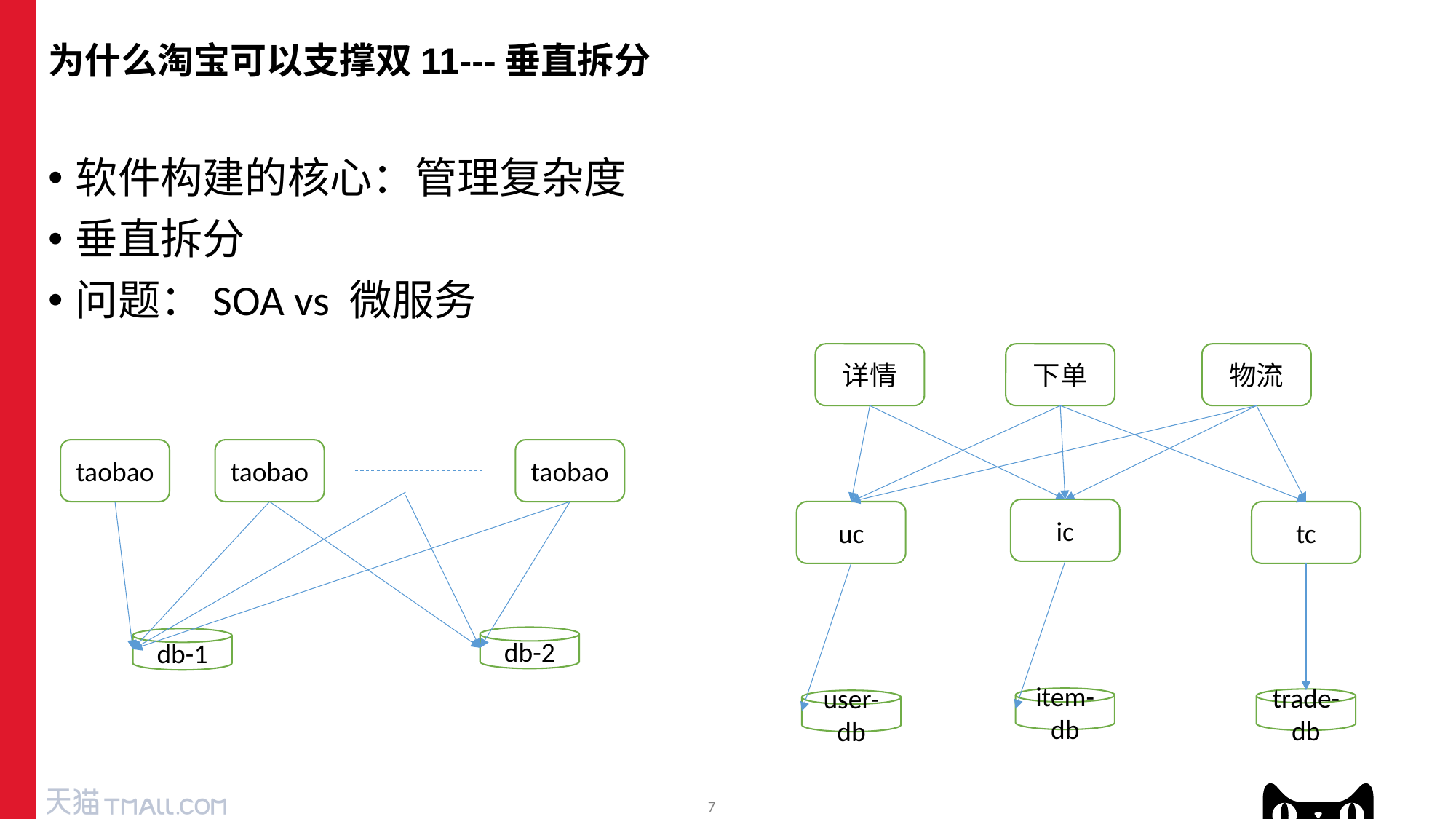

# 为什么淘宝可以支撑双11---垂直拆分
软件构建的核心：管理复杂度
垂直拆分
问题：SOA vs 微服务
详情
物流
下单
taobao
taobao
taobao
ic
tc
uc
db-2
db-1
item-db
trade-db
user-db